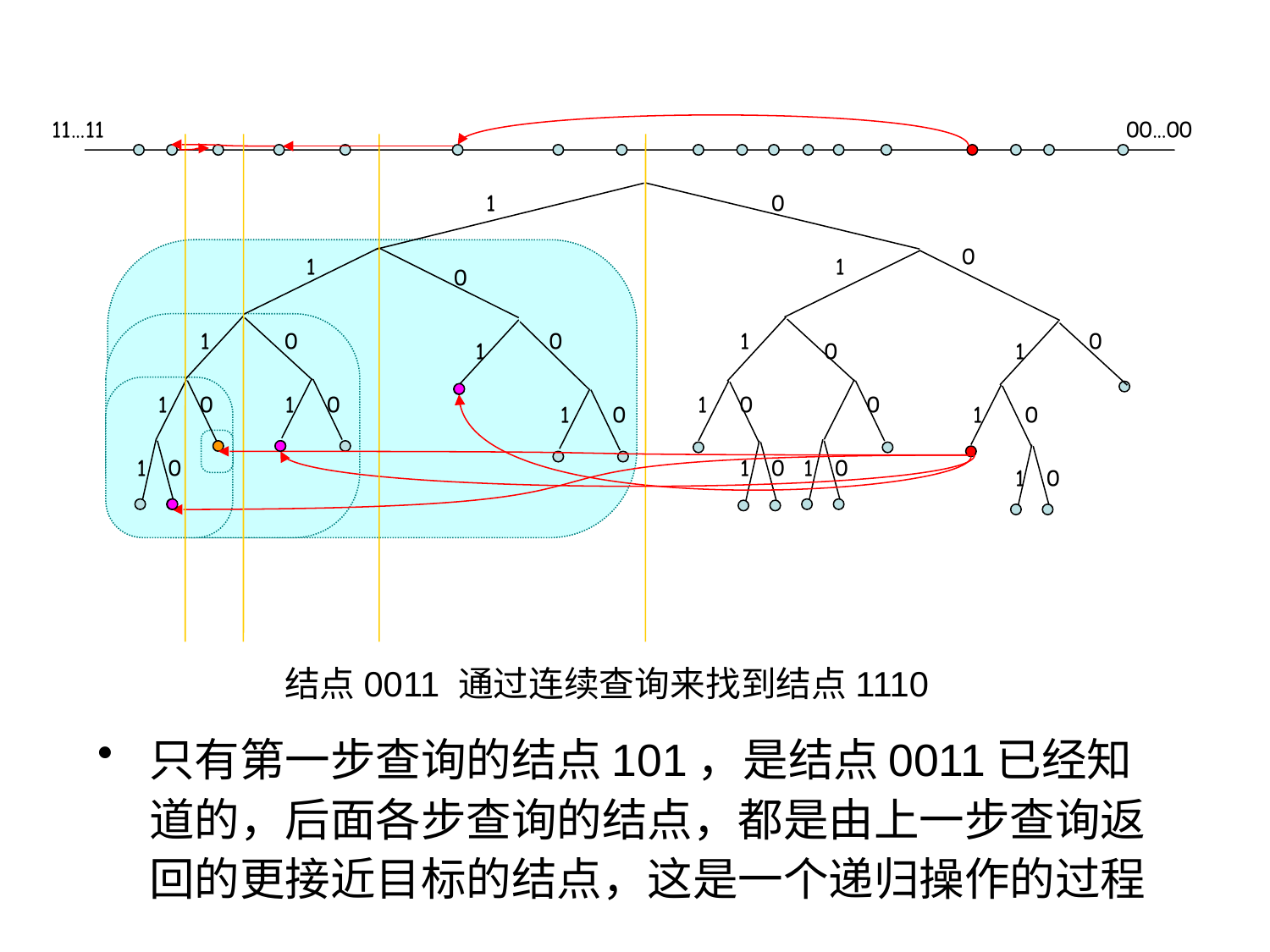

11…11
00…00

1
0
0

1
1
0

1
0
0
1
0
1
0
1

1
0
1
0
1
0
0
1
0
1
0

1
0
1
0
1
0
1
0

结点0011 通过连续查询来找到结点1110
只有第一步查询的结点101，是结点0011已经知道的，后面各步查询的结点，都是由上一步查询返回的更接近目标的结点，这是一个递归操作的过程